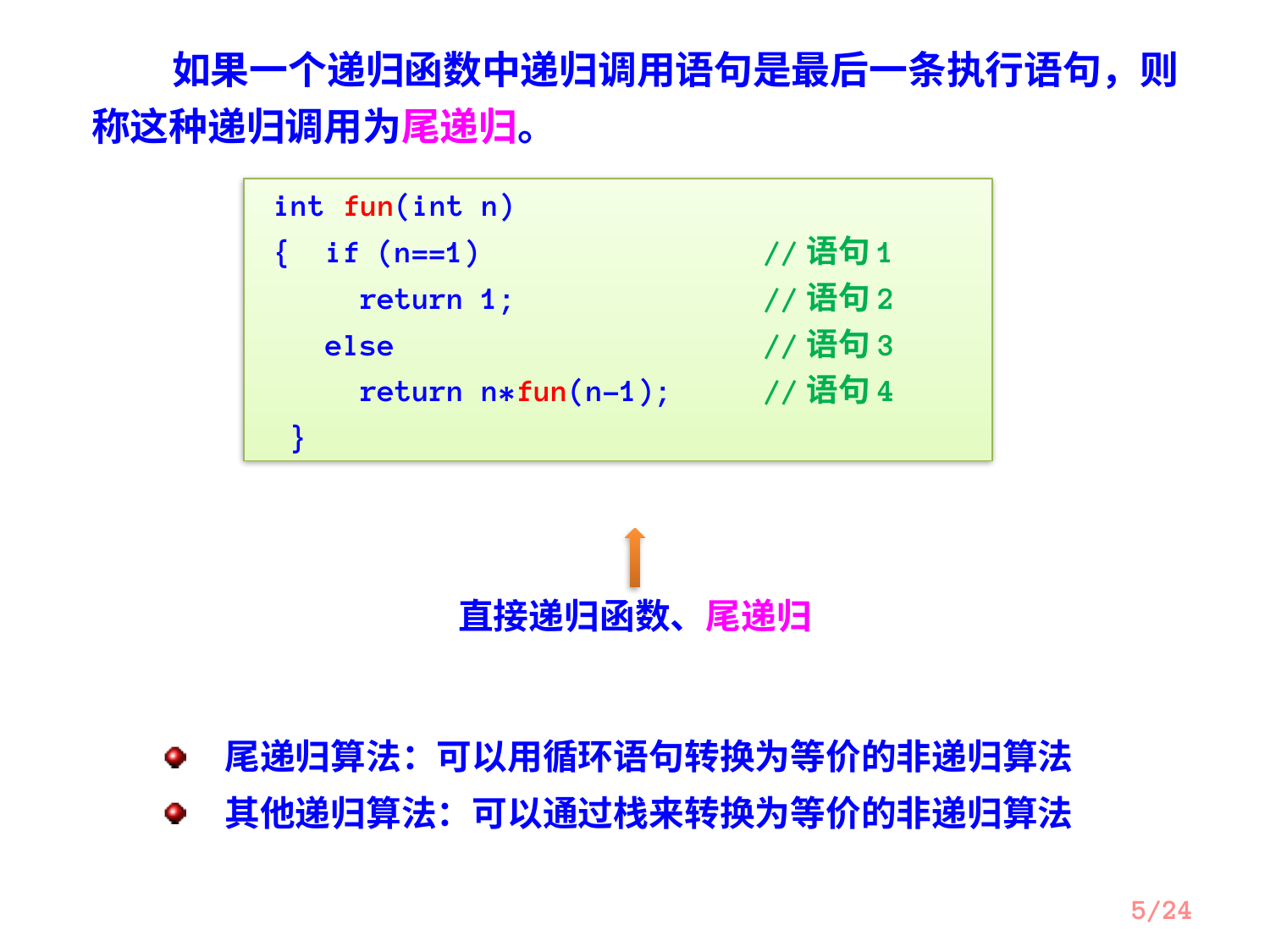

如果一个递归函数中递归调用语句是最后一条执行语句，则称这种递归调用为尾递归。
 int fun(int n)
 {  if (n==1) 			//语句1
      return 1;		//语句2
    else 			//语句3
      return n*fun(n-1);	//语句4
  }

直接递归函数、尾递归
尾递归算法：可以用循环语句转换为等价的非递归算法
其他递归算法：可以通过栈来转换为等价的非递归算法
5/24